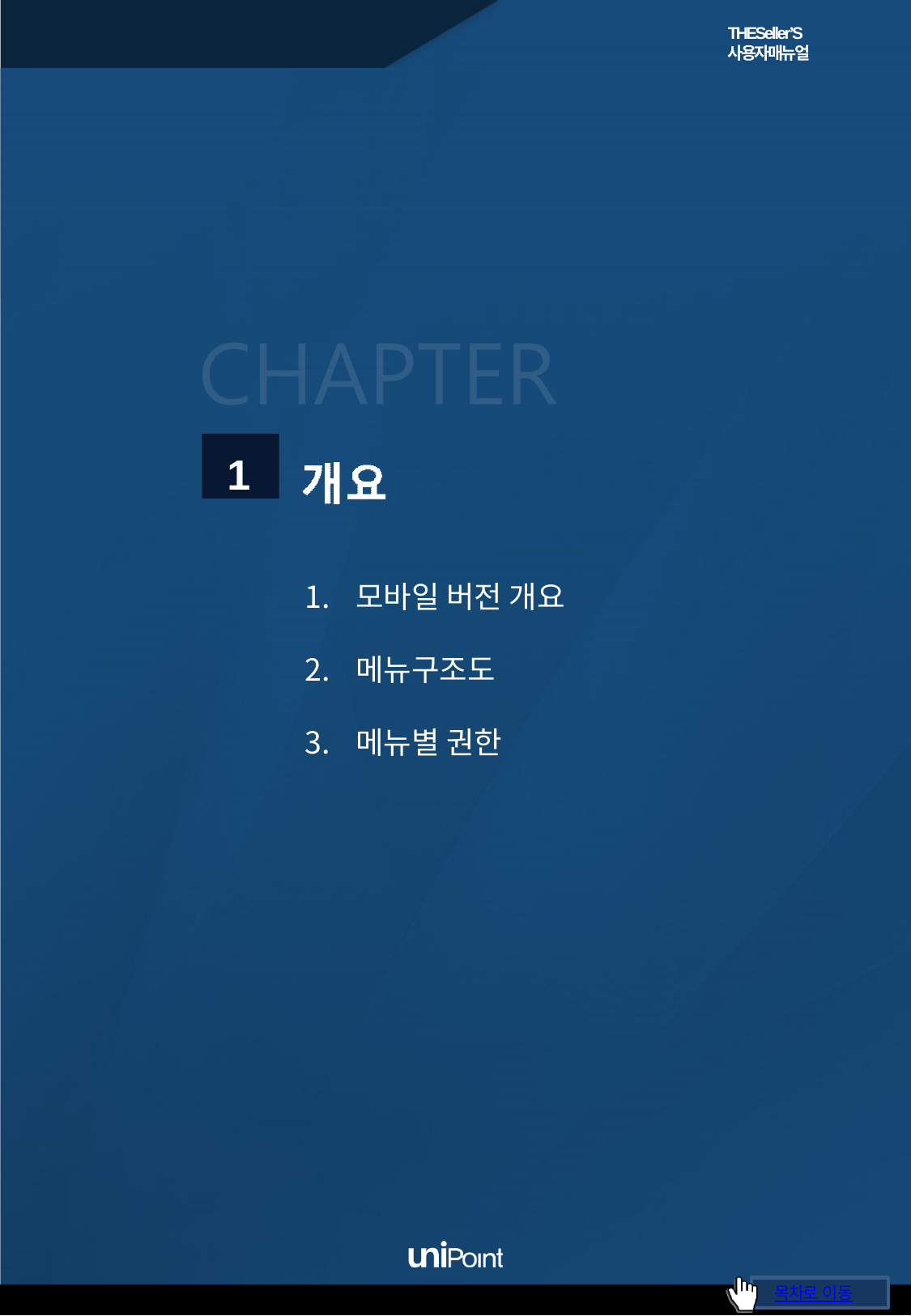

THESeller’S사용자매뉴얼

THE Seller’S 사용자 매뉴얼
1

모바일 버전 개요
메뉴구조도
메뉴별 권한

목차로 이동